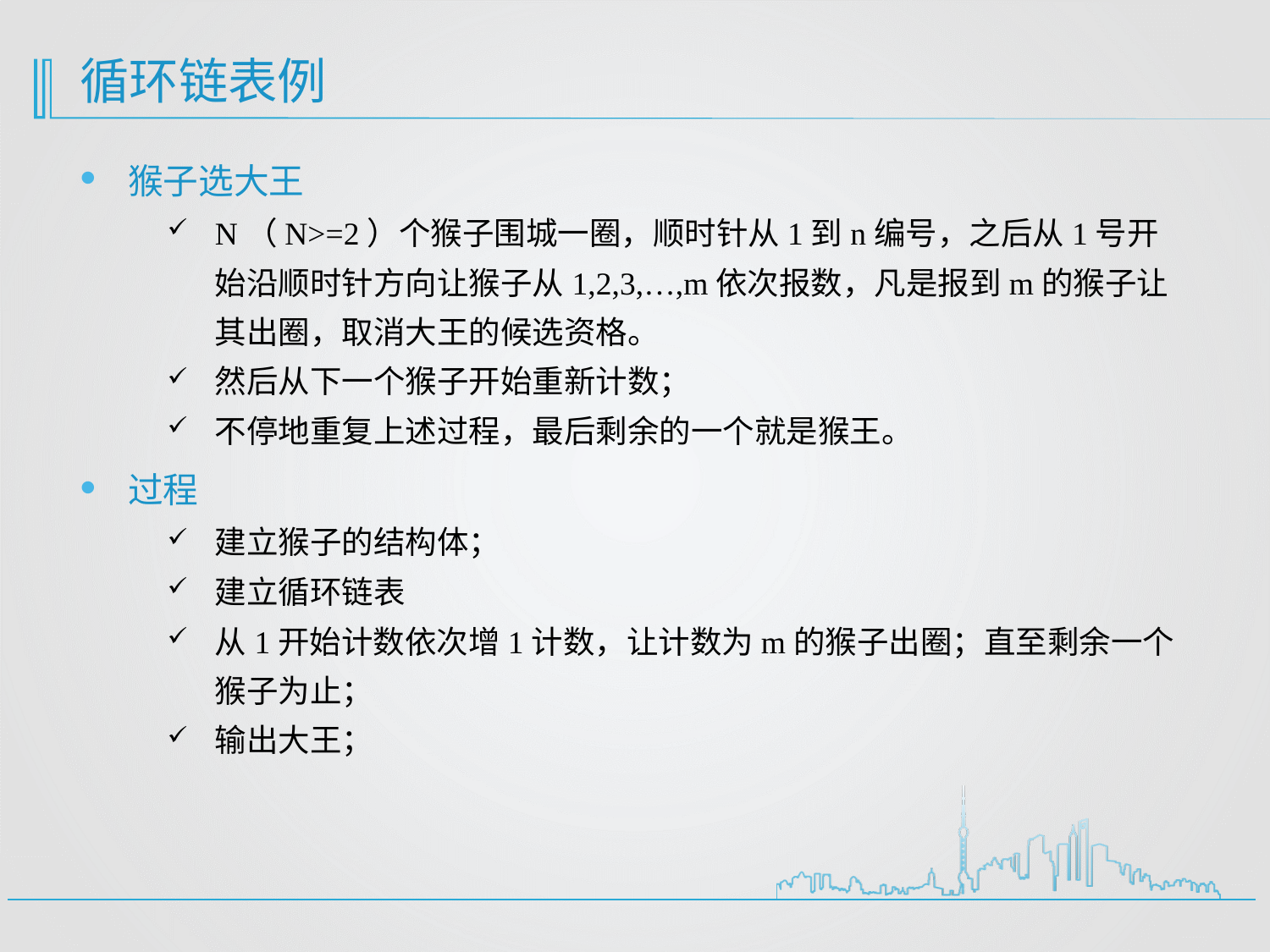

# 循环链表例
猴子选大王
N（N>=2）个猴子围城一圈，顺时针从1到n编号，之后从1号开始沿顺时针方向让猴子从1,2,3,…,m依次报数，凡是报到m的猴子让其出圈，取消大王的候选资格。
然后从下一个猴子开始重新计数；
不停地重复上述过程，最后剩余的一个就是猴王。
过程
建立猴子的结构体；
建立循环链表
从1开始计数依次增1计数，让计数为m的猴子出圈；直至剩余一个猴子为止；
输出大王；